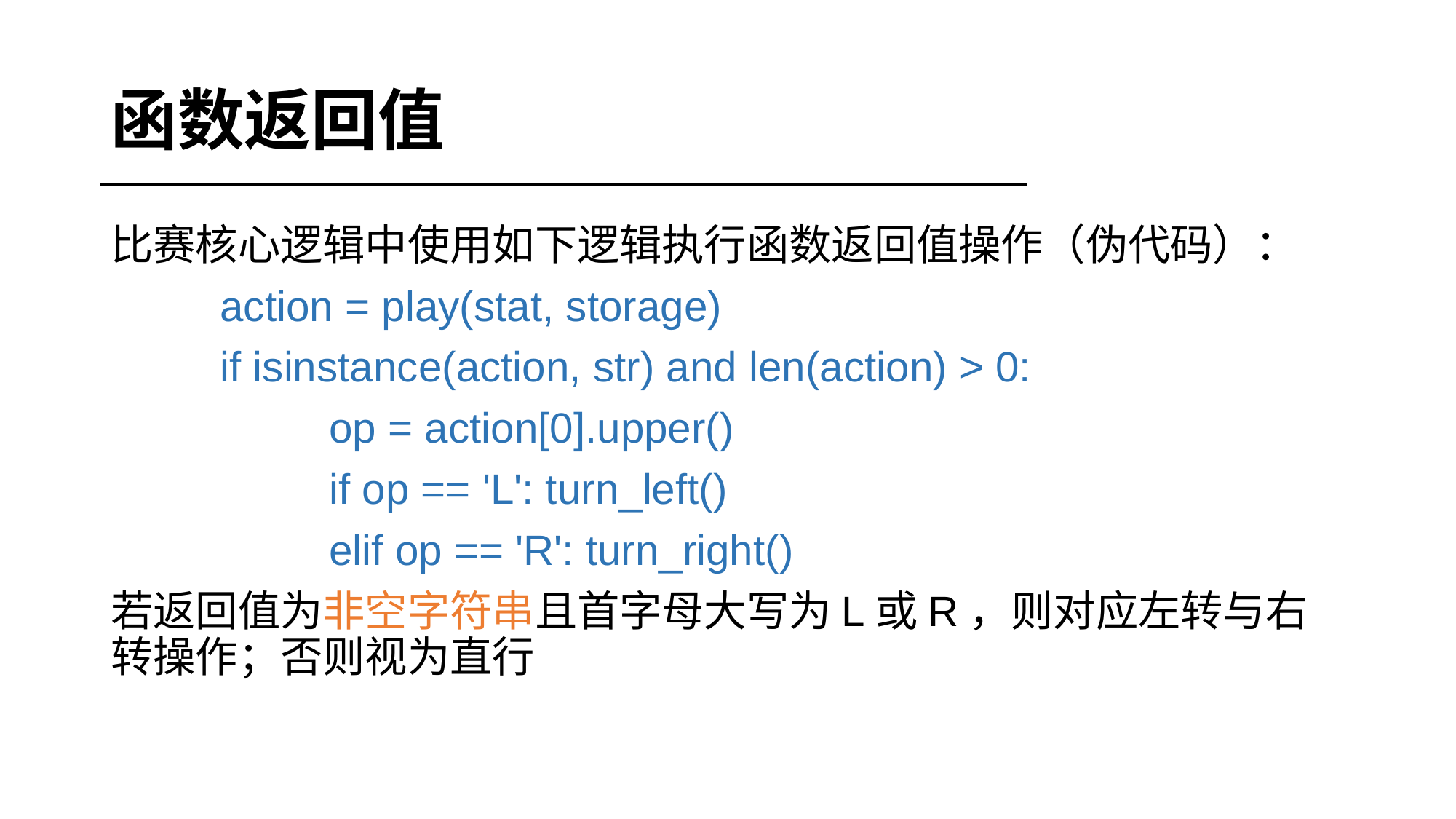

# 函数返回值
比赛核心逻辑中使用如下逻辑执行函数返回值操作（伪代码）：
	action = play(stat, storage)
	if isinstance(action, str) and len(action) > 0:
		op = action[0].upper()
		if op == 'L': turn_left()
		elif op == 'R': turn_right()
若返回值为非空字符串且首字母大写为L或R，则对应左转与右转操作；否则视为直行